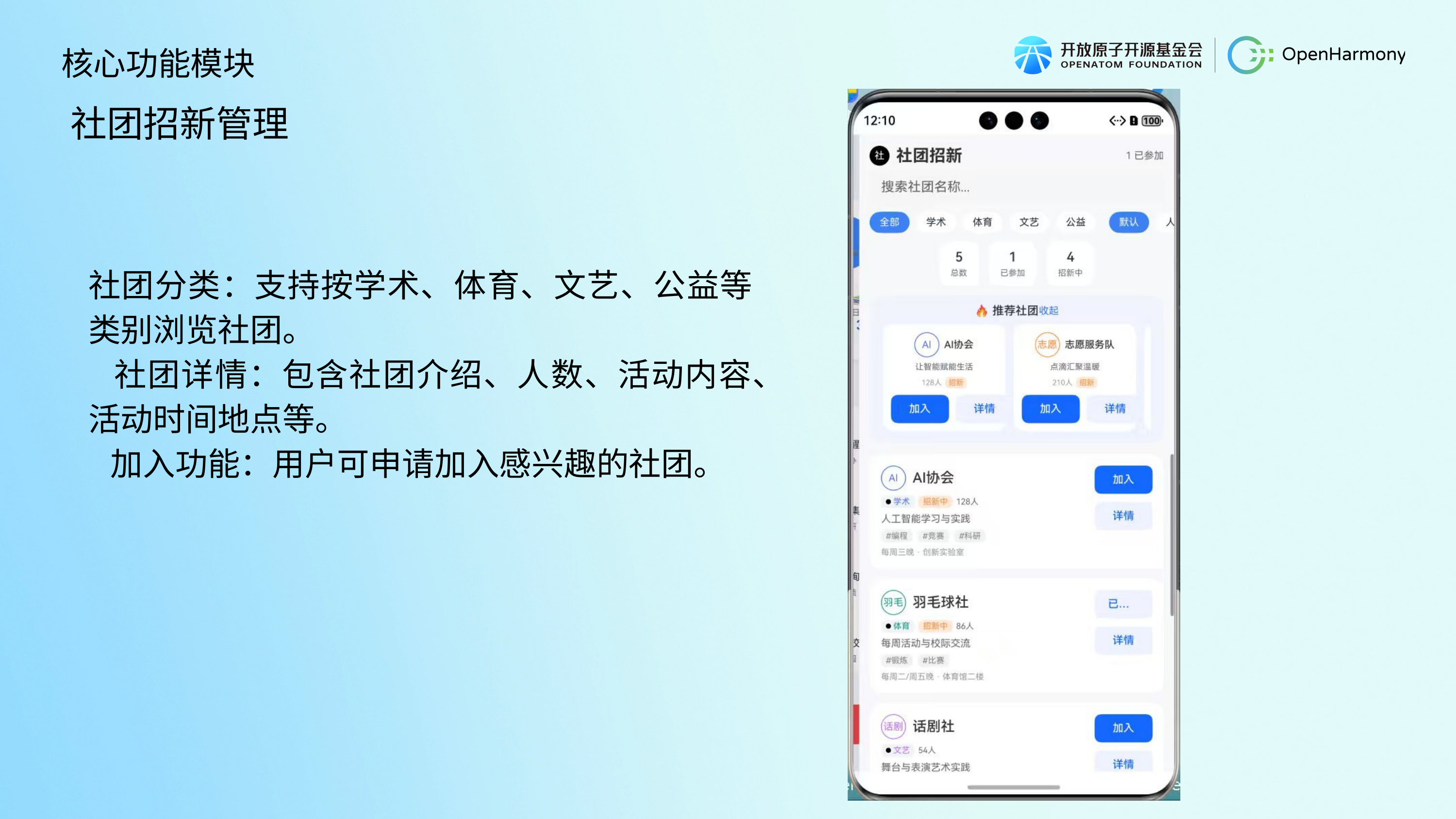

核心功能模块

社团招新管理
社团分类：支持按学术、体育、文艺、公益等类别浏览社团。
  社团详情：包含社团介绍、人数、活动内容、活动时间地点等。
  加入功能：用户可申请加入感兴趣的社团。